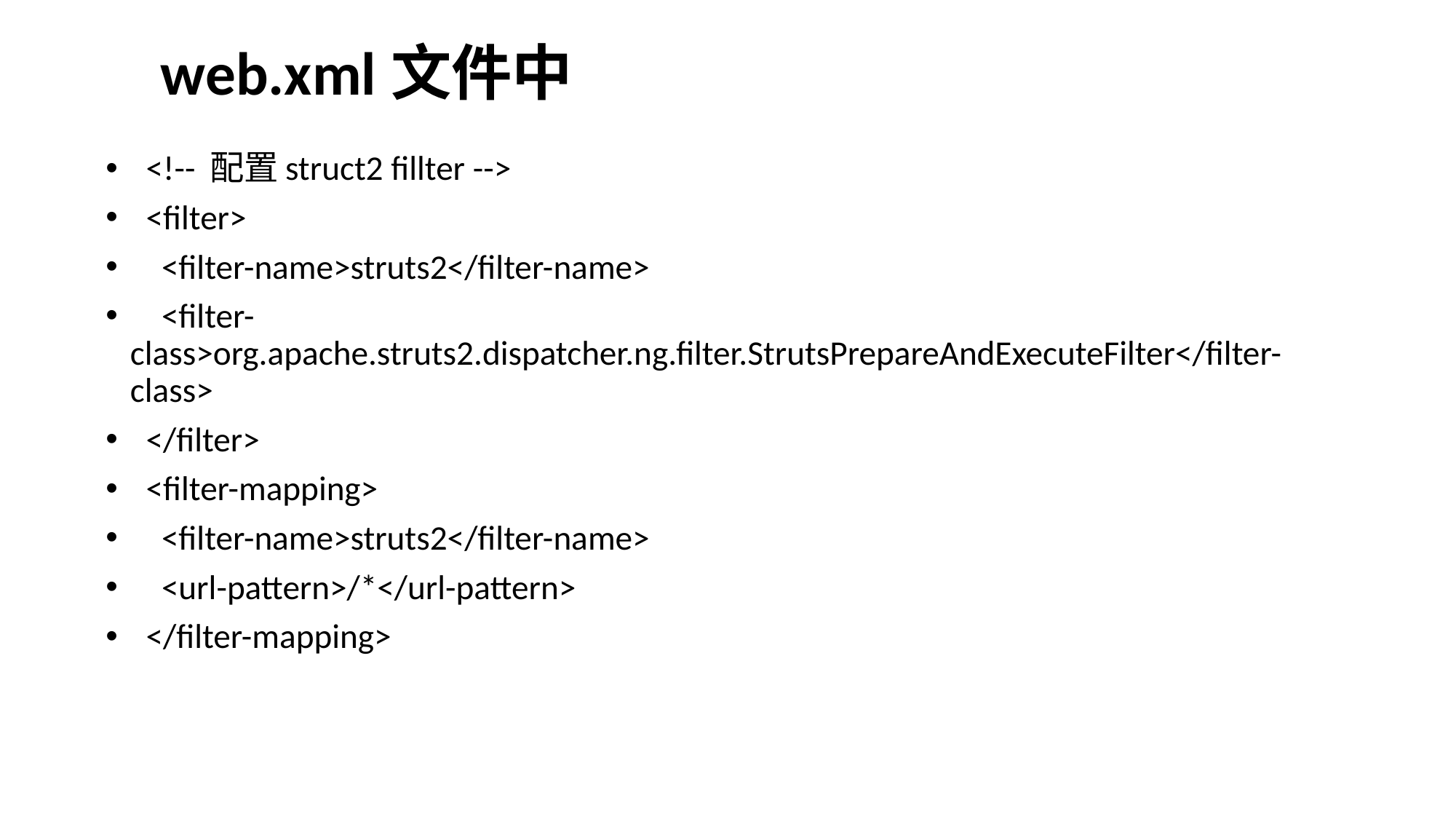

web.xml文件中
  <!-- 配置struct2 fillter -->
  <filter>
    <filter-name>struts2</filter-name>
    <filter-class>org.apache.struts2.dispatcher.ng.filter.StrutsPrepareAndExecuteFilter</filter-class>
  </filter>
  <filter-mapping>
    <filter-name>struts2</filter-name>
    <url-pattern>/*</url-pattern>
  </filter-mapping>